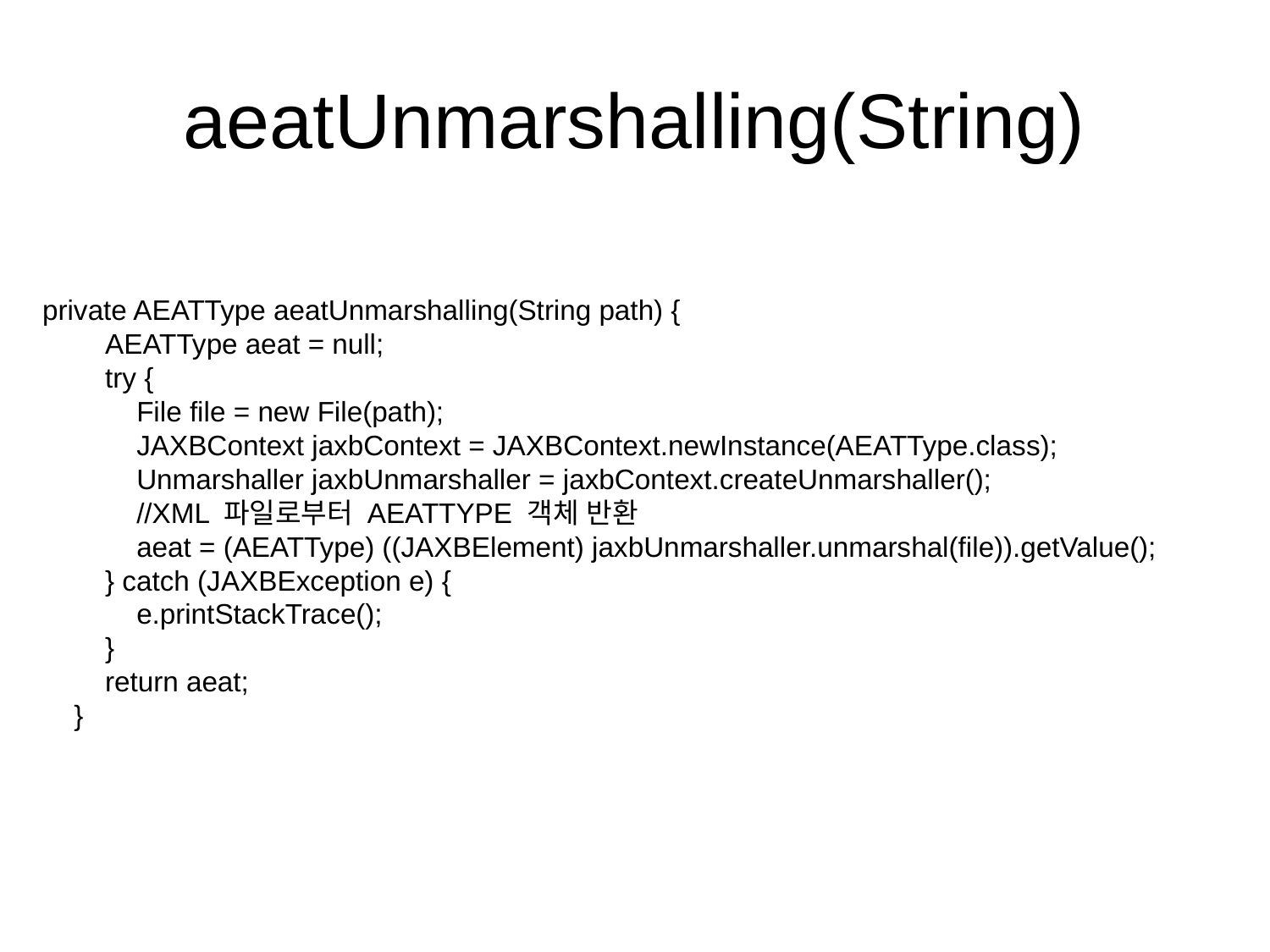

# aeatUnmarshalling(String)
private AEATType aeatUnmarshalling(String path) {
        AEATType aeat = null;
        try {
            File file = new File(path);
            JAXBContext jaxbContext = JAXBContext.newInstance(AEATType.class);
            Unmarshaller jaxbUnmarshaller = jaxbContext.createUnmarshaller();
            //XML 파일로부터 AEATTYPE 객체 반환
            aeat = (AEATType) ((JAXBElement) jaxbUnmarshaller.unmarshal(file)).getValue();
        } catch (JAXBException e) {
            e.printStackTrace();
        }
        return aeat;
    }